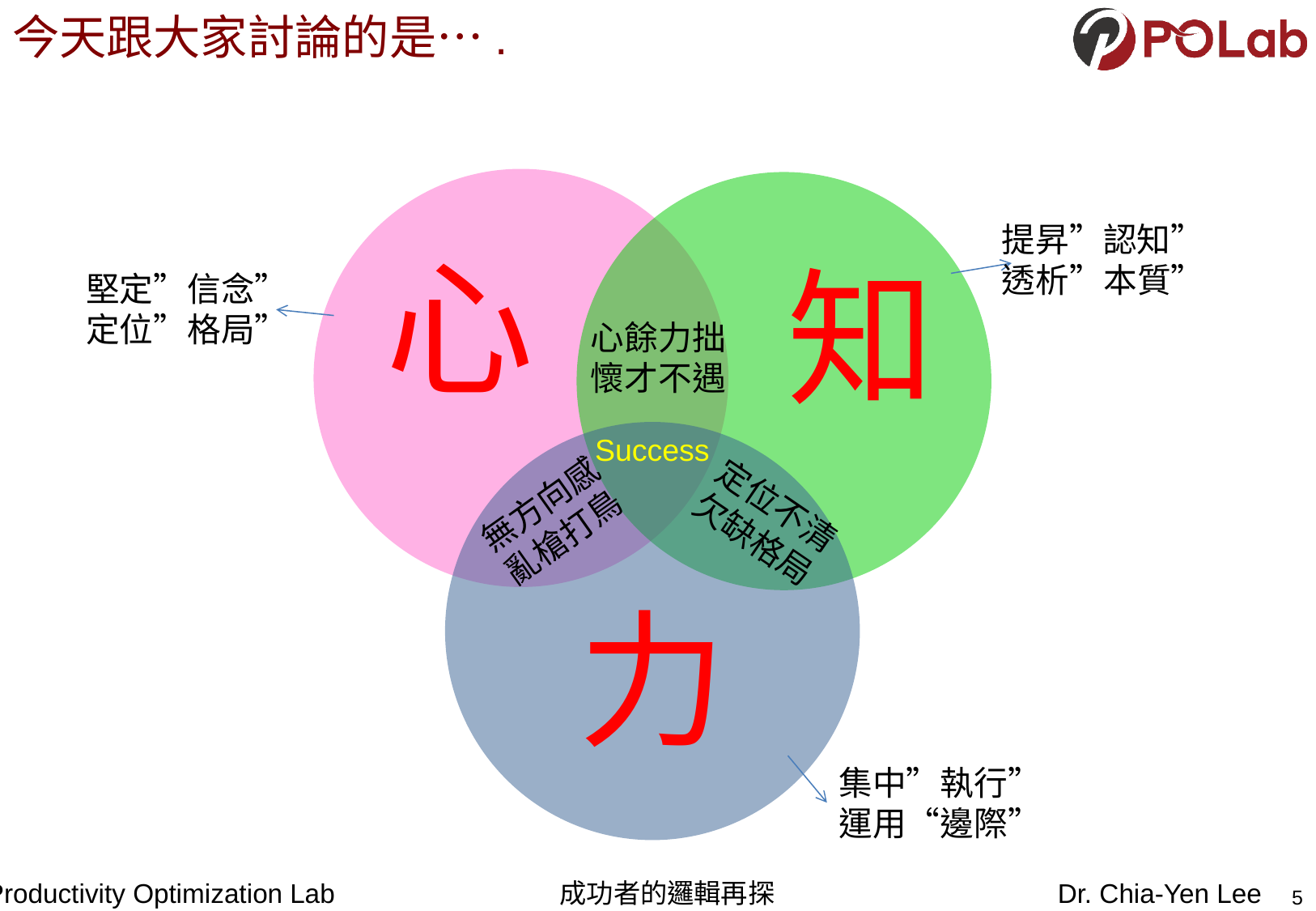

# 今天跟大家討論的是….

提昇”認知”
透析”本質”
心
知
堅定”信念”
定位”格局”
心餘力拙
懷才不遇

Success
定位不清
欠缺格局
無方向感
亂槍打鳥
力
集中”執行”
運用“邊際”
5